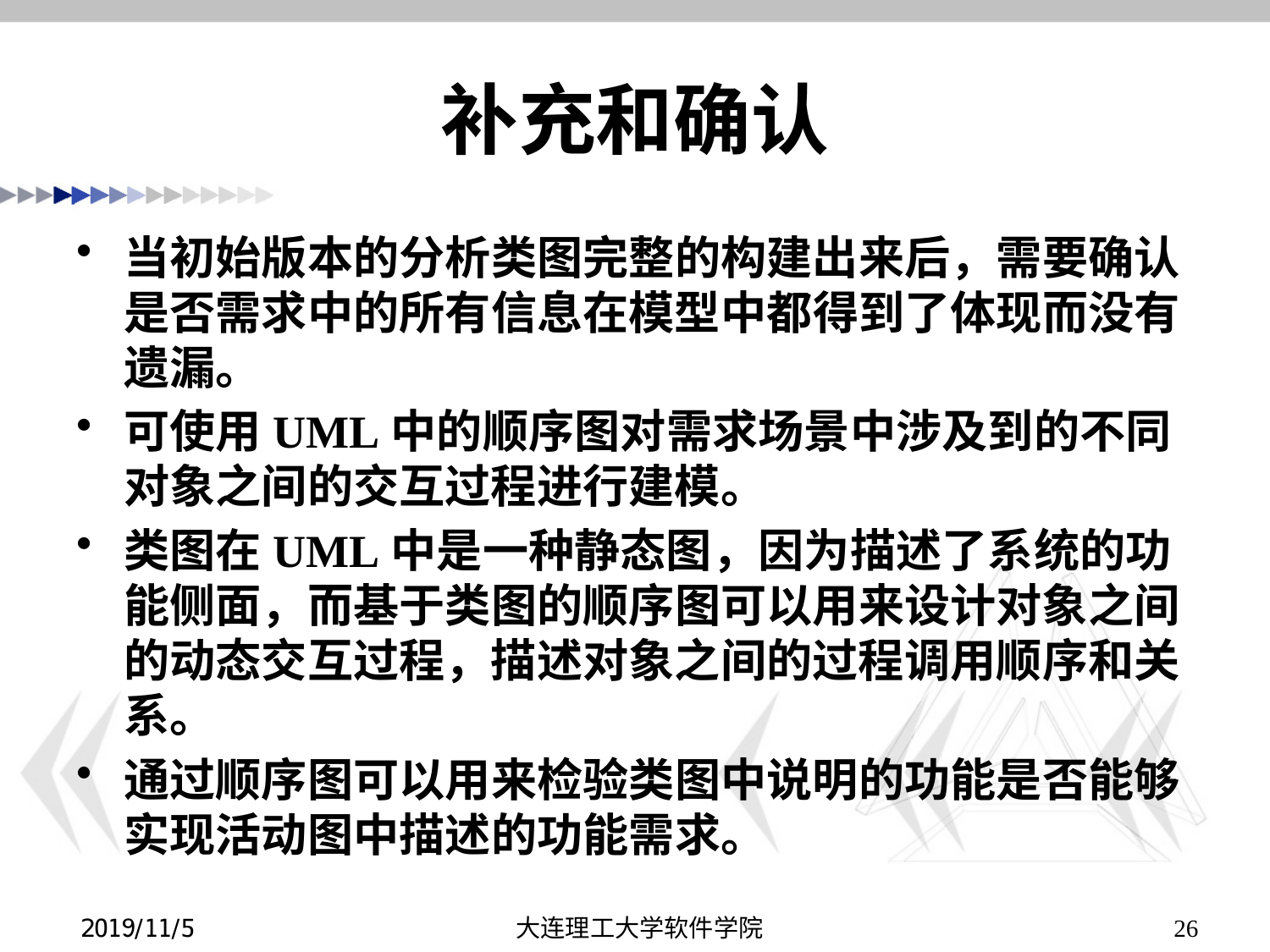

# 补充和确认
当初始版本的分析类图完整的构建出来后，需要确认是否需求中的所有信息在模型中都得到了体现而没有遗漏。
可使用UML中的顺序图对需求场景中涉及到的不同对象之间的交互过程进行建模。
类图在UML中是一种静态图，因为描述了系统的功能侧面，而基于类图的顺序图可以用来设计对象之间的动态交互过程，描述对象之间的过程调用顺序和关系。
通过顺序图可以用来检验类图中说明的功能是否能够实现活动图中描述的功能需求。

2019/11/5
大连理工大学软件学院
26